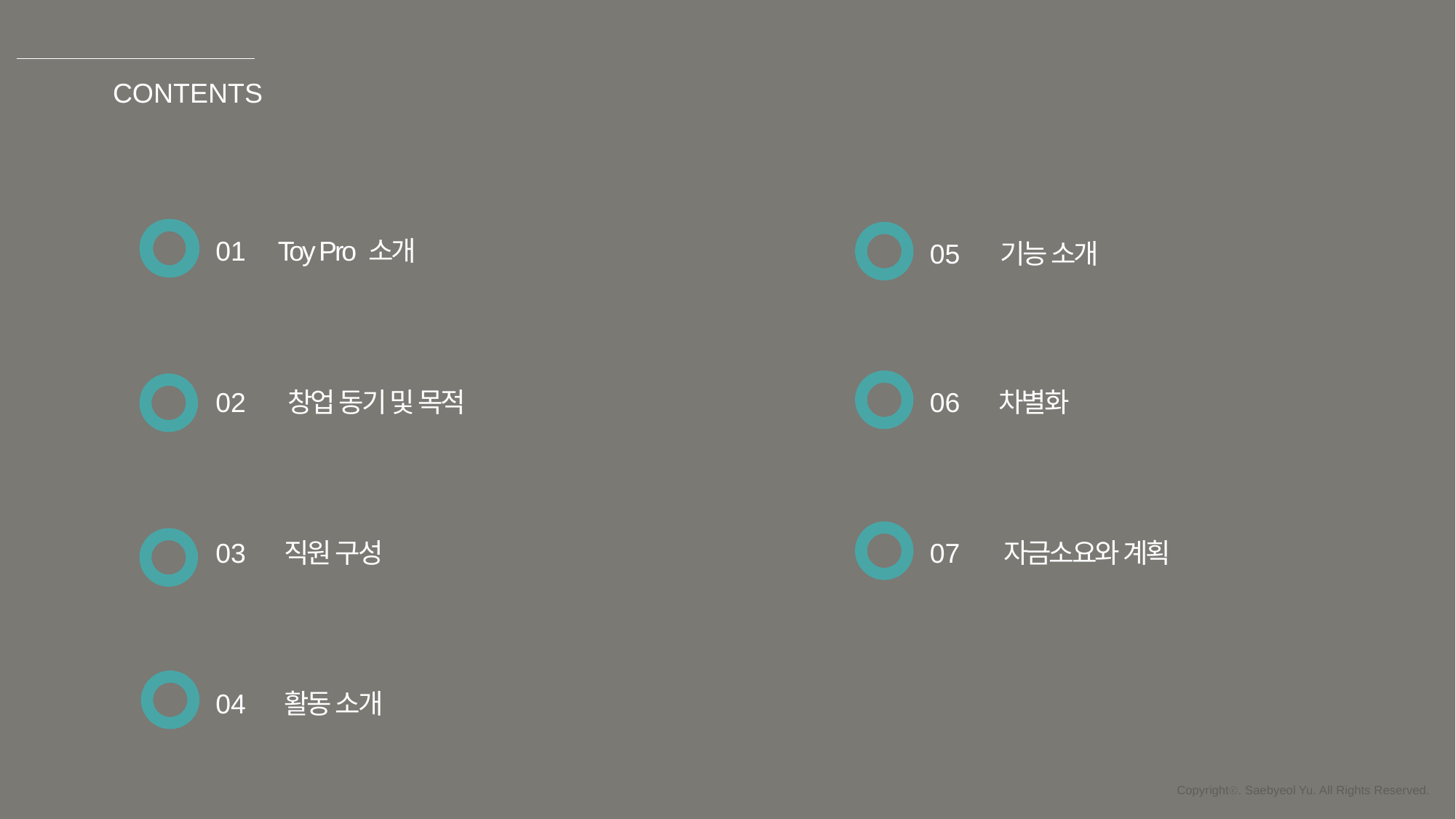

CONTENTS

01
Toy Pro 소개

05
기능 소개

02
창업 동기 및 목적
06
차별화

03
직원 구성
07
자금소요와 계획

04
활동 소개